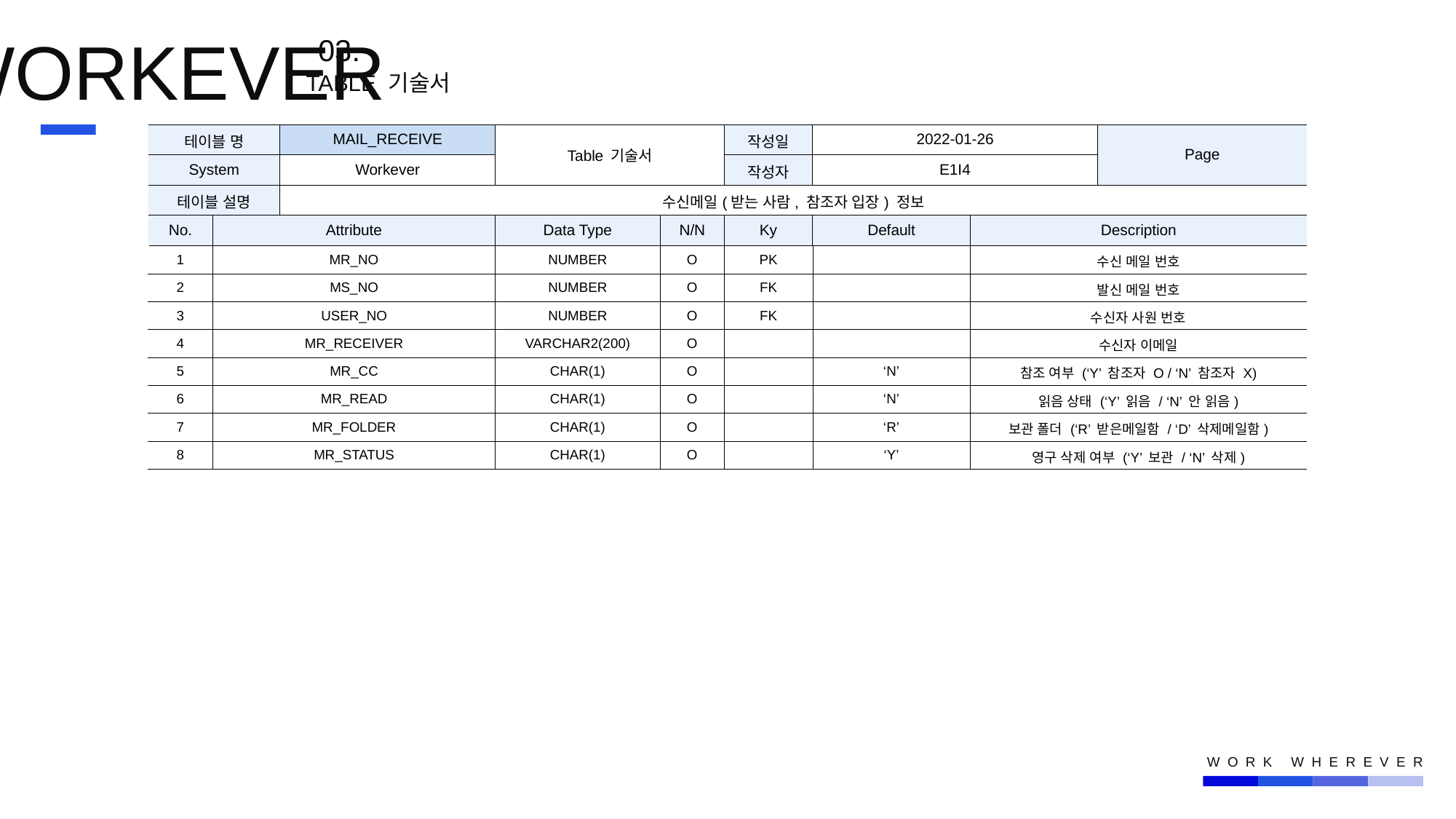

WORKEVER
03.
TABLE 기술서

| 테이블 명 |  | MAIL\_RECEIVE | Table 기술서 |  | 작성일 | 2022-01-26 |  | Page |
| --- | --- | --- | --- | --- | --- | --- | --- | --- |
| System |  | Workever |  |  | 작성자 | E1I4 |  |  |
| 테이블 설명 |  | 수신메일(받는 사람, 참조자 입장) 정보 |  |  |  |  |  |  |
| No. | Attribute | Atribute | Data Type | N/N | Ky | Default | Description | Description |
| 1 | MR\_NO | 정의1 | NUMBER | O | PK |  | 수신 메일 번호 | OOO |
| 2 | MS\_NO |  | NUMBER | O | FK |  | 발신 메일 번호 |  |
| 3 | USER\_NO |  | NUMBER | O | FK |  | 수신자 사원 번호 |  |
| 4 | MR\_RECEIVER |  | VARCHAR2(200) | O |  |  | 수신자 이메일 |  |
| 5 | MR\_CC |  | CHAR(1) | O |  | ‘N’ | 참조 여부 (‘Y’ 참조자 O / ‘N’ 참조자 X) |  |
| 6 | MR\_READ |  | CHAR(1) | O |  | ‘N’ | 읽음 상태 (‘Y’ 읽음 / ‘N’ 안 읽음) |  |
| 7 | MR\_FOLDER |  | CHAR(1) | O |  | ‘R’ | 보관 폴더 (‘R’ 받은메일함 / ‘D’ 삭제메일함) |  |
| 8 | MR\_STATUS |  | CHAR(1) | O |  | ‘Y’ | 영구 삭제 여부 (‘Y’ 보관 / ‘N’ 삭제) |  |
WORK WHEREVER